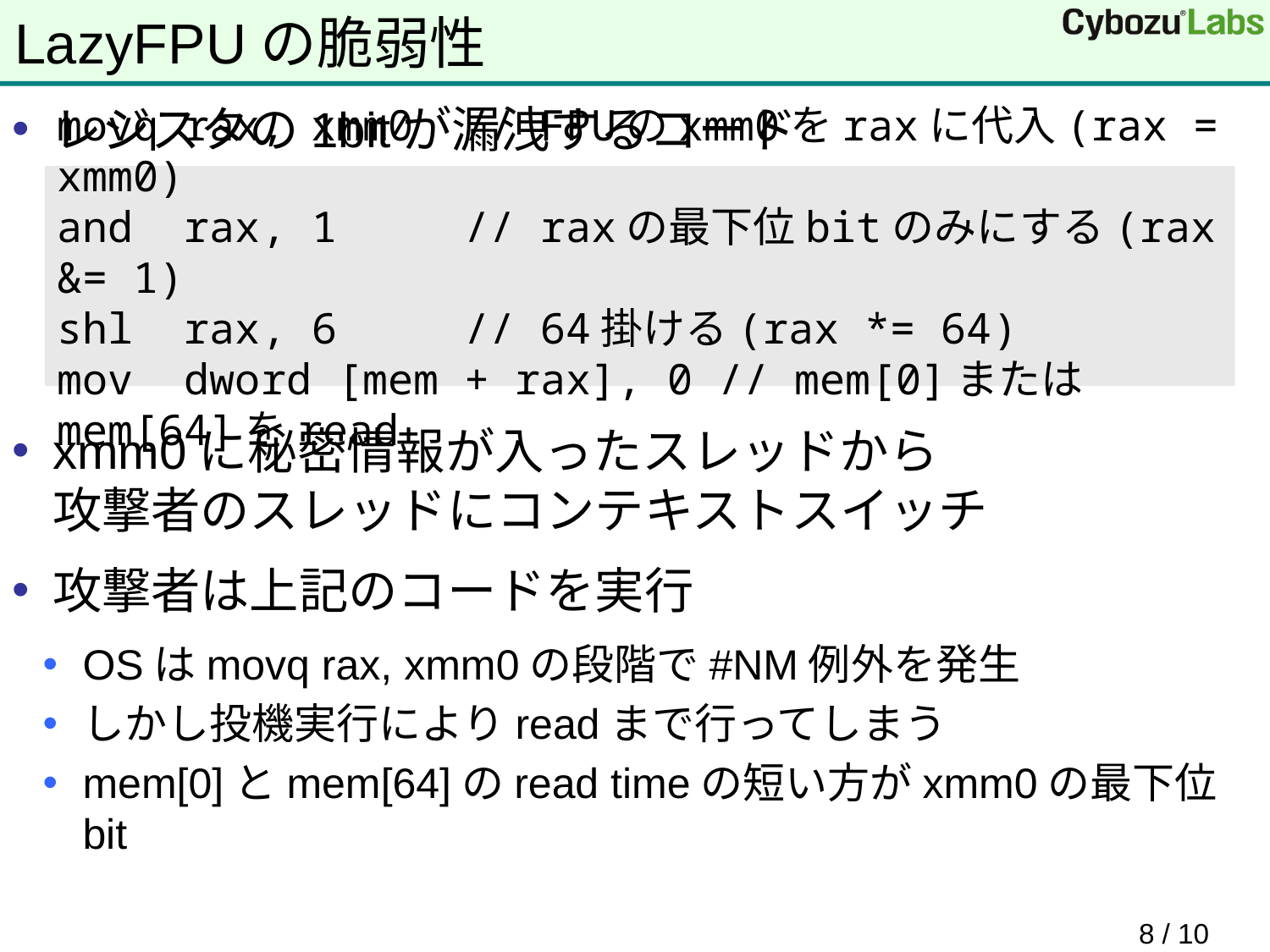

# LazyFPUの脆弱性
レジスタの1bitが漏洩するコード

xmm0に秘密情報が入ったスレッドから
攻撃者のスレッドにコンテキストスイッチ
攻撃者は上記のコードを実行
OSはmovq rax, xmm0の段階で#NM例外を発生
しかし投機実行によりreadまで行ってしまう
mem[0]とmem[64]のread timeの短い方がxmm0の最下位bit

movq rax, xmm0  // FPUのxmm0をraxに代入(rax = xmm0)
and  rax, 1     // raxの最下位bitのみにする(rax &= 1)
shl  rax, 6     // 64掛ける(rax *= 64)
mov  dword [mem + rax], 0 // mem[0]またはmem[64]をread
    8 / 10